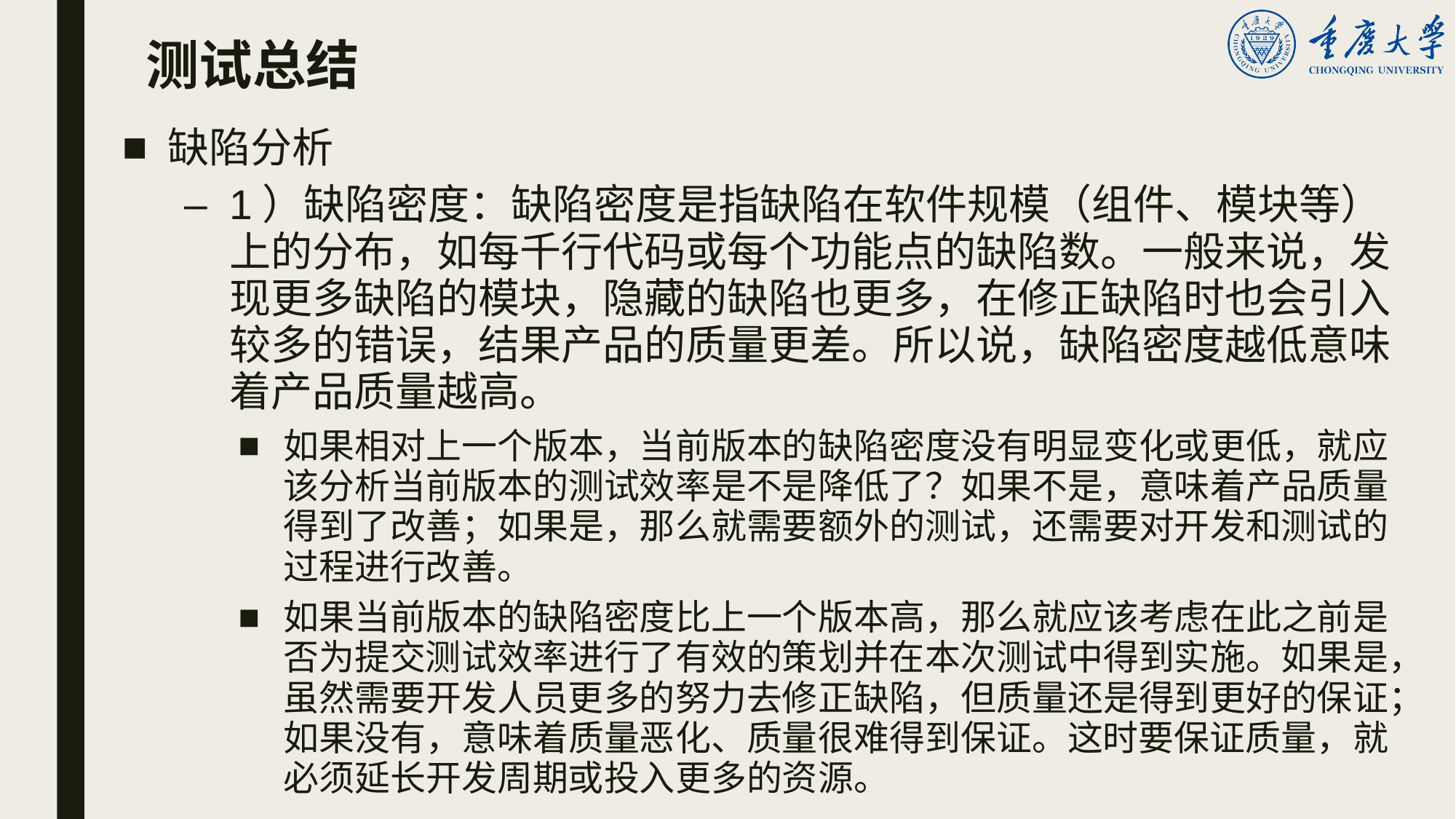

# 测试总结
缺陷分析
1）缺陷密度：缺陷密度是指缺陷在软件规模（组件、模块等）上的分布，如每千行代码或每个功能点的缺陷数。一般来说，发现更多缺陷的模块，隐藏的缺陷也更多，在修正缺陷时也会引入较多的错误，结果产品的质量更差。所以说，缺陷密度越低意味着产品质量越高。
如果相对上一个版本，当前版本的缺陷密度没有明显变化或更低，就应该分析当前版本的测试效率是不是降低了？如果不是，意味着产品质量得到了改善；如果是，那么就需要额外的测试，还需要对开发和测试的过程进行改善。
如果当前版本的缺陷密度比上一个版本高，那么就应该考虑在此之前是否为提交测试效率进行了有效的策划并在本次测试中得到实施。如果是，虽然需要开发人员更多的努力去修正缺陷，但质量还是得到更好的保证；如果没有，意味着质量恶化、质量很难得到保证。这时要保证质量，就必须延长开发周期或投入更多的资源。